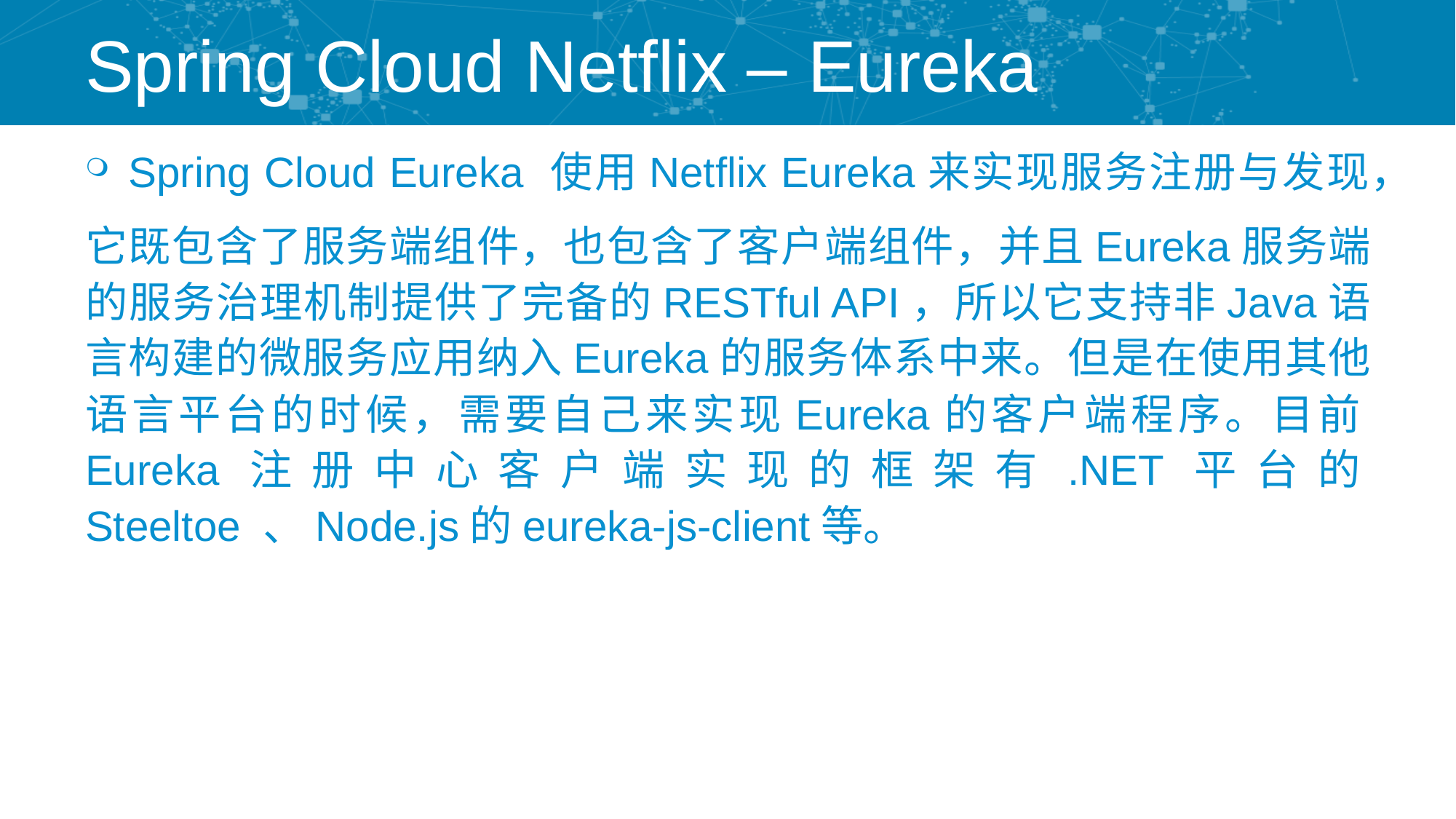

# Spring Cloud Netflix – Eureka
Spring Cloud Eureka 使用Netflix Eureka来实现服务注册与发现，
它既包含了服务端组件，也包含了客户端组件，并且Eureka服务端的服务治理机制提供了完备的RESTful API，所以它支持非Java语言构建的微服务应用纳入Eureka的服务体系中来。但是在使用其他语言平台的时候，需要自己来实现Eureka的客户端程序。目前Eureka注册中心客户端实现的框架有.NET平台的Steeltoe 、Node.js的eureka-js-client等。